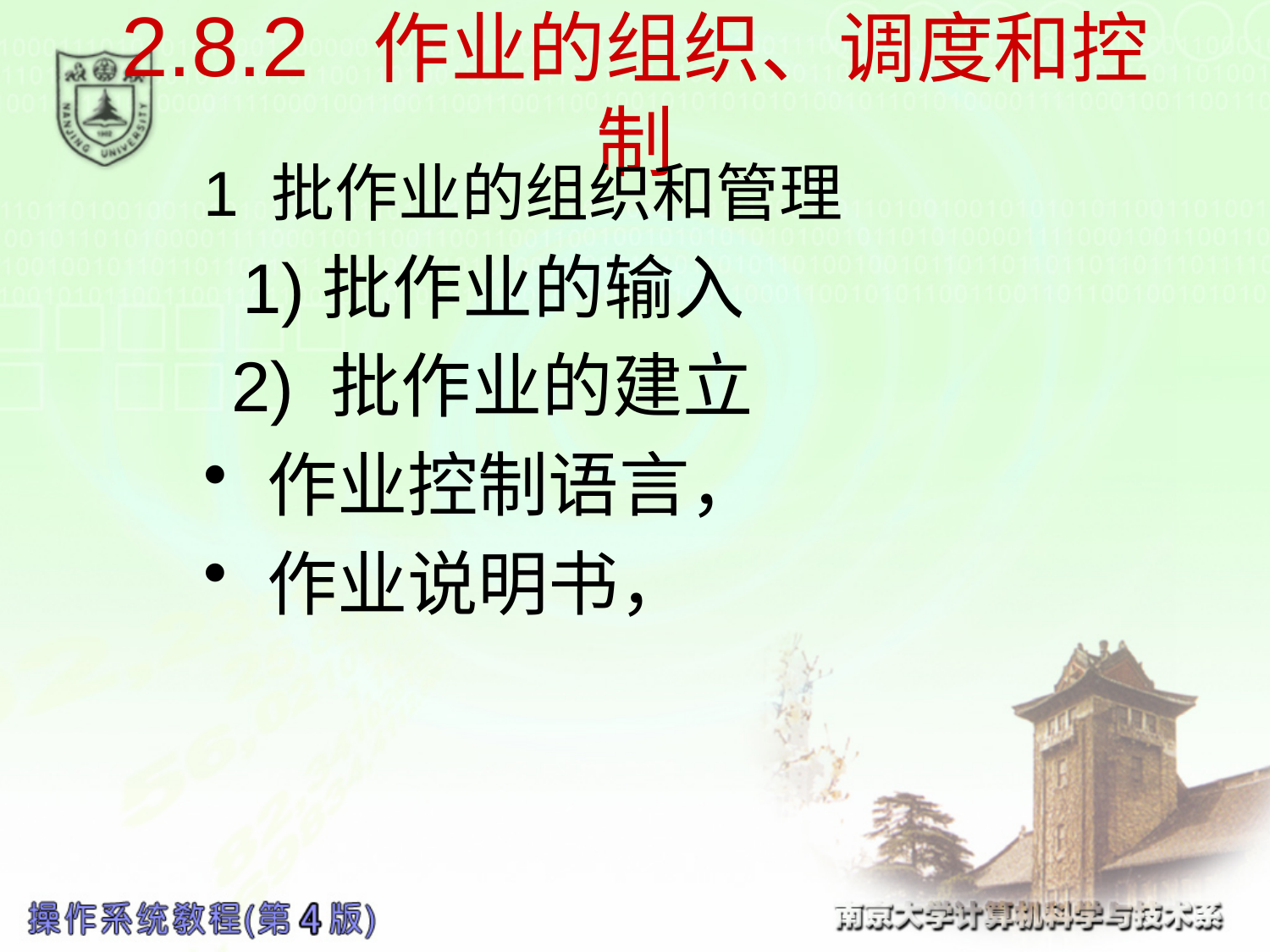

# 2.8.2  作业的组织、调度和控制
1 批作业的组织和管理
  1)批作业的输入
  2) 批作业的建立
作业控制语言，
作业说明书，